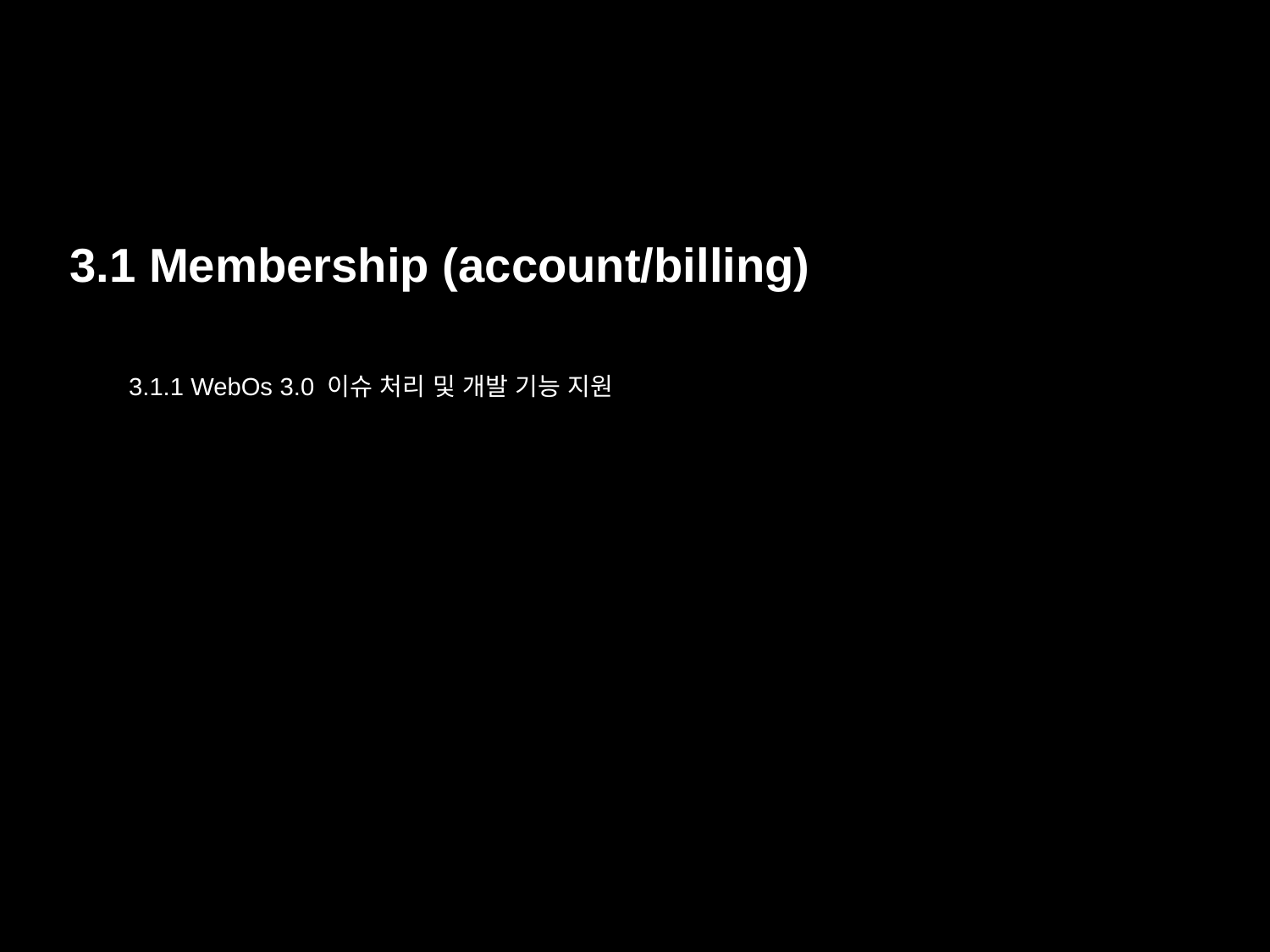

3.1 Membership (account/billing)

3.1.1 WebOs 3.0 이슈 처리 및 개발 기능 지원